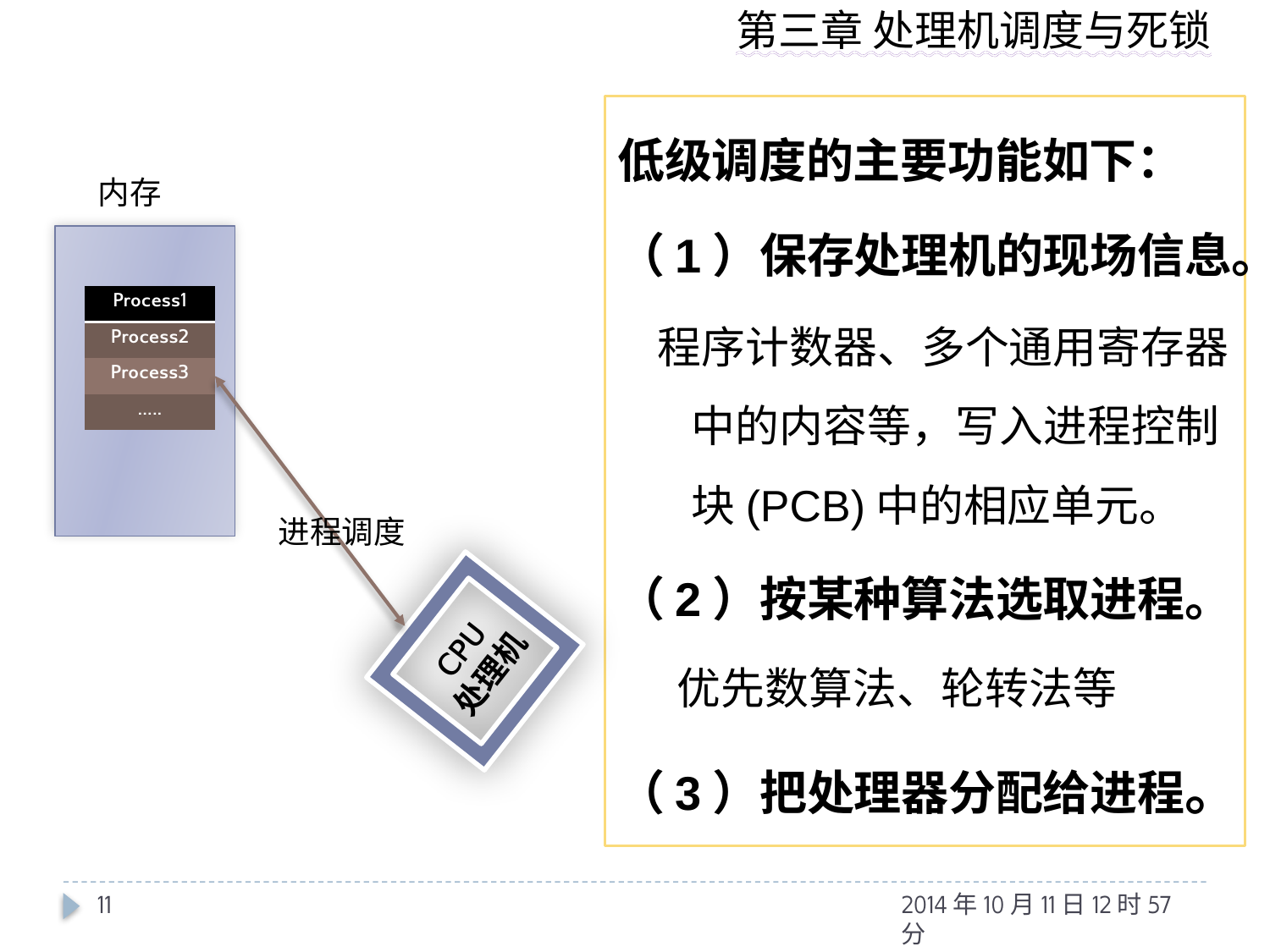

低级调度的主要功能如下：
（1）保存处理机的现场信息。
   程序计数器、多个通用寄存器中的内容等，写入进程控制块(PCB)中的相应单元。
（2）按某种算法选取进程。
 优先数算法、轮转法等
（3）把处理器分配给进程。

内存

| Process1 |
| --- |
| Process2 |
| Process3 |
| ….. |
进程调度
CPU
处理机
11
2014年10月11日12时57分